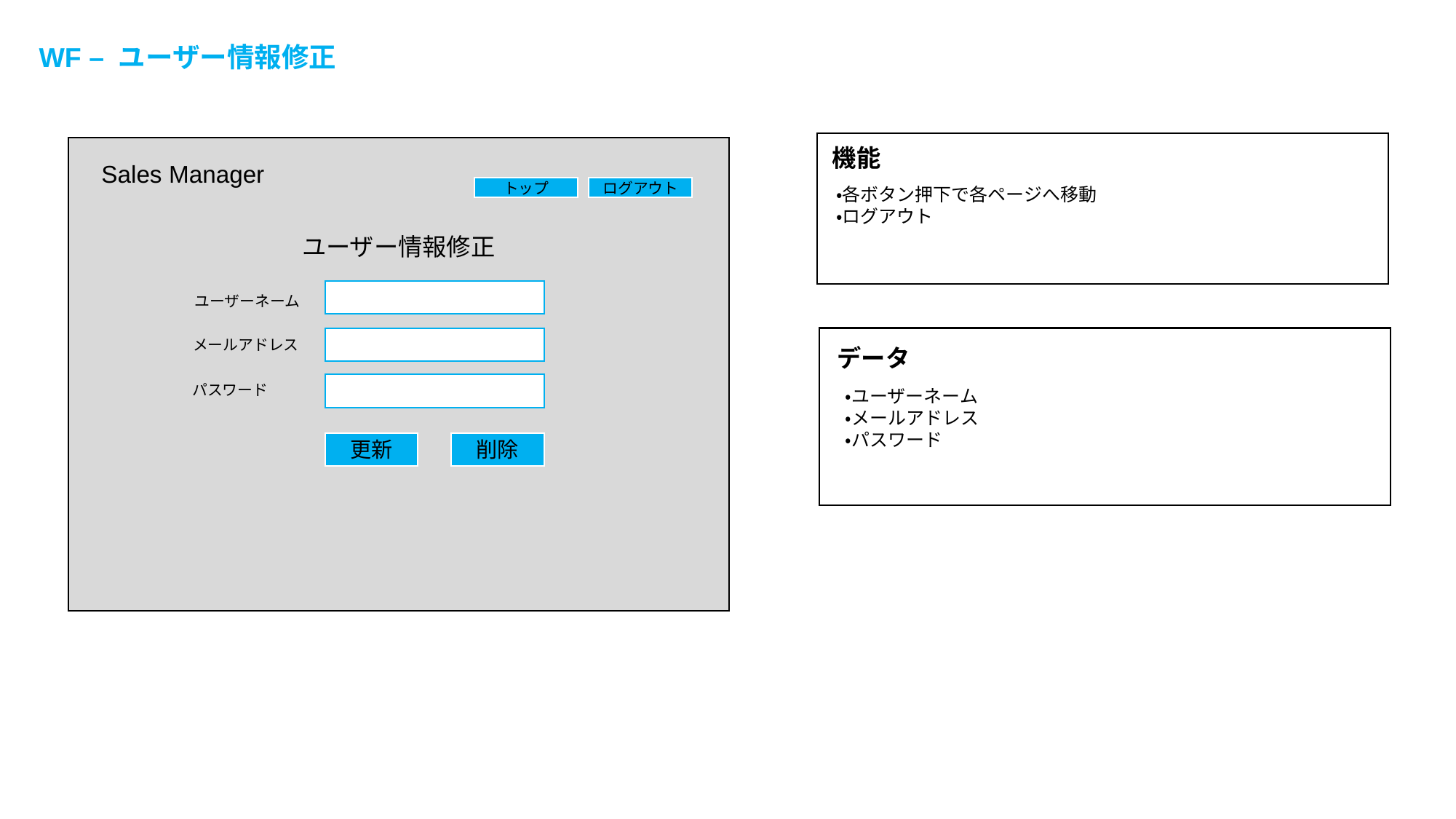

WF – ユーザー情報修正

機能

Sales Manager
トップ
ログアウト
・各ボタン押下で各ページへ移動
・ログアウト
ユーザー情報修正

ユーザーネーム

メールアドレス
データ

パスワード
・ユーザーネーム
・メールアドレス
・パスワード
更新
削除